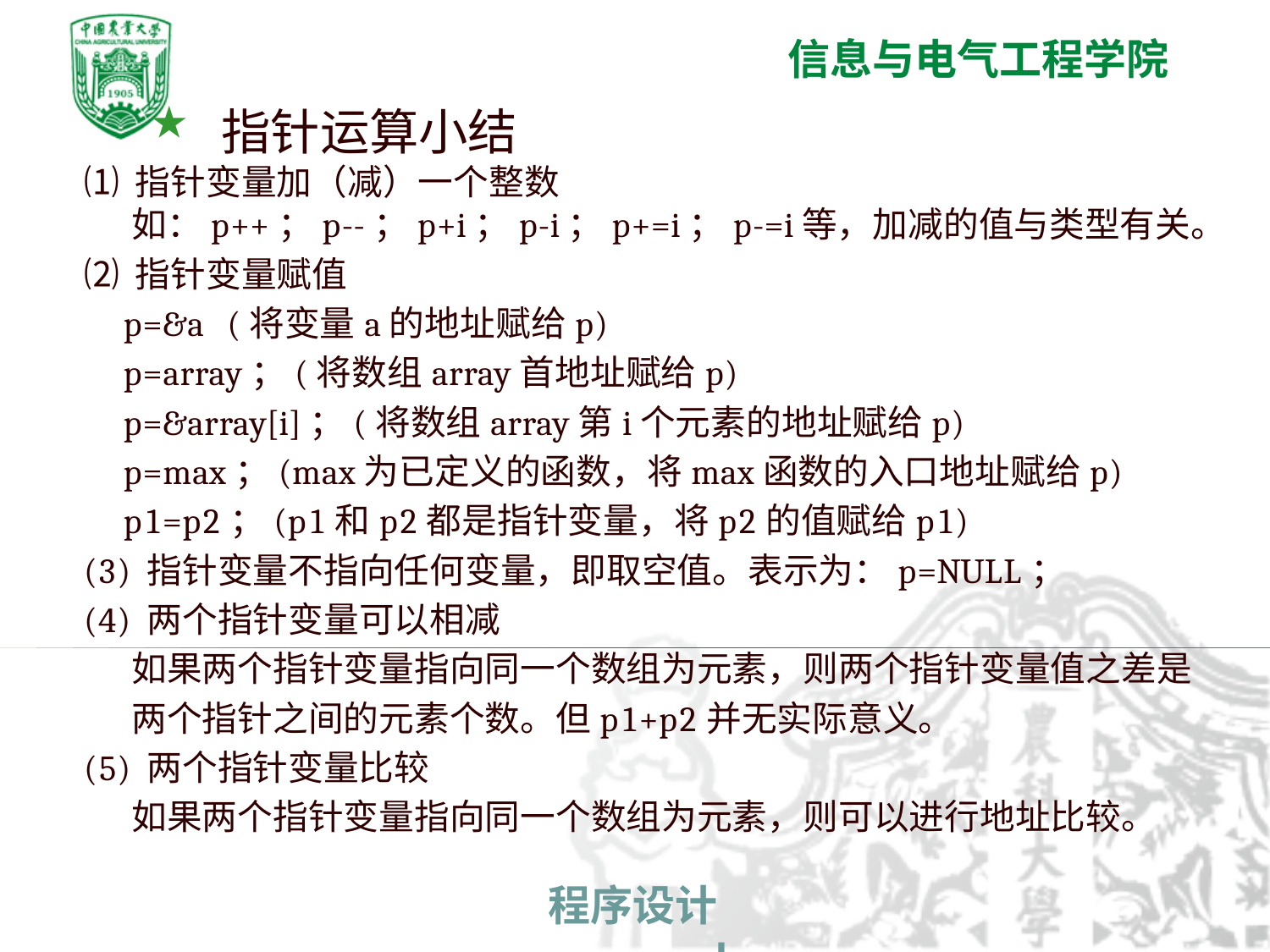

指针运算小结
⑴ 指针变量加（减）一个整数
     如：p++；p--；p+i；p-i；p+=i；p-=i等，加减的值与类型有关。
⑵ 指针变量赋值
     p=&a   (将变量a的地址赋给p)
     p=array；(将数组array首地址赋给p)
     p=&array[i]；(将数组array第i个元素的地址赋给p)
     p=max；(max为已定义的函数，将max函数的入口地址赋给p)
     p1=p2；(p1和p2都是指针变量，将p2的值赋给p1)
(3) 指针变量不指向任何变量，即取空值。表示为：p=NULL；
(4) 两个指针变量可以相减
     如果两个指针变量指向同一个数组为元素，则两个指针变量值之差是
     两个指针之间的元素个数。但p1+p2并无实际意义。
(5) 两个指针变量比较
     如果两个指针变量指向同一个数组为元素，则可以进行地址比较。